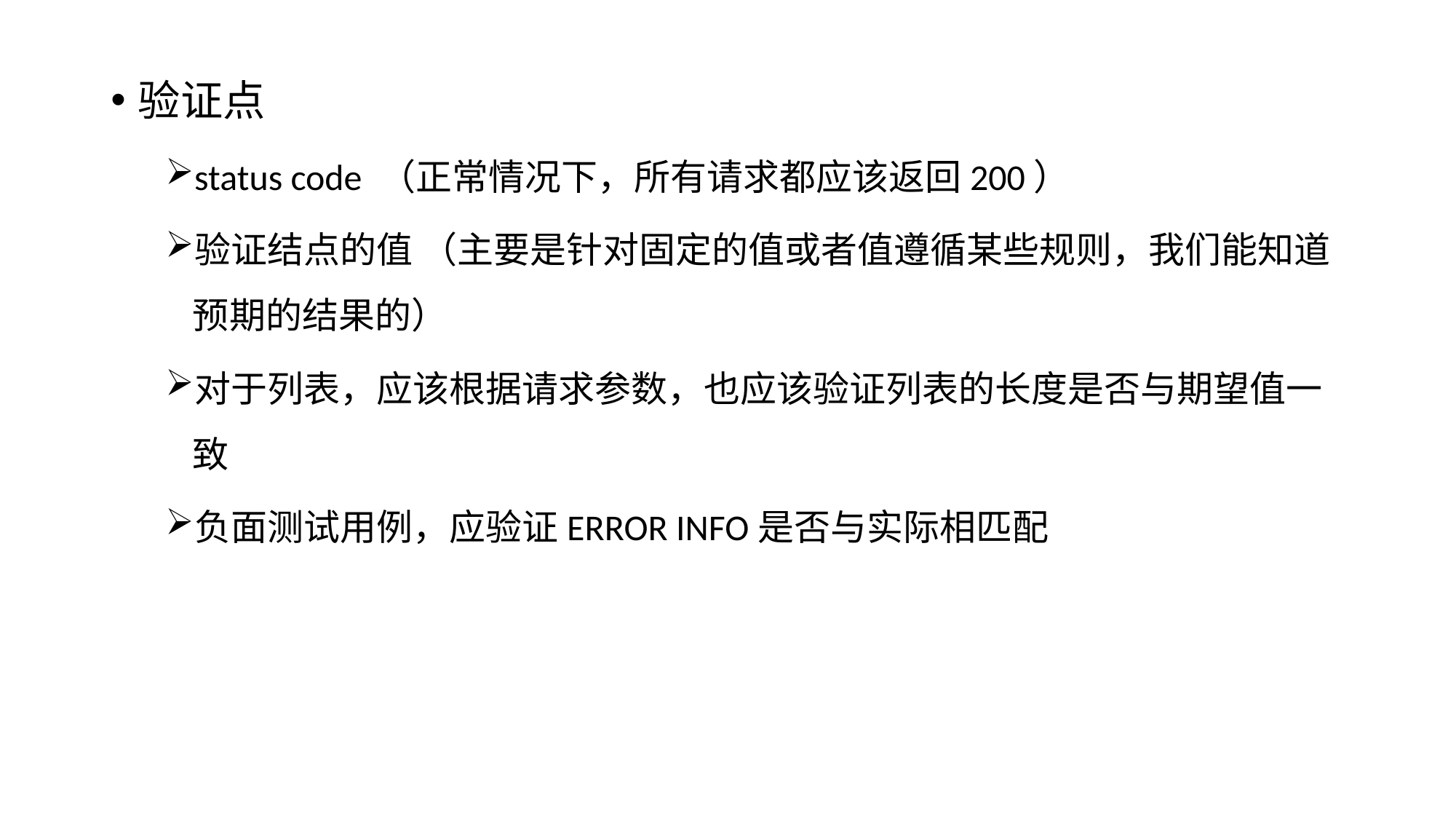

验证点
status code （正常情况下，所有请求都应该返回200）
验证结点的值 （主要是针对固定的值或者值遵循某些规则，我们能知道预期的结果的）
对于列表，应该根据请求参数，也应该验证列表的长度是否与期望值一致
负面测试用例，应验证ERROR INFO是否与实际相匹配